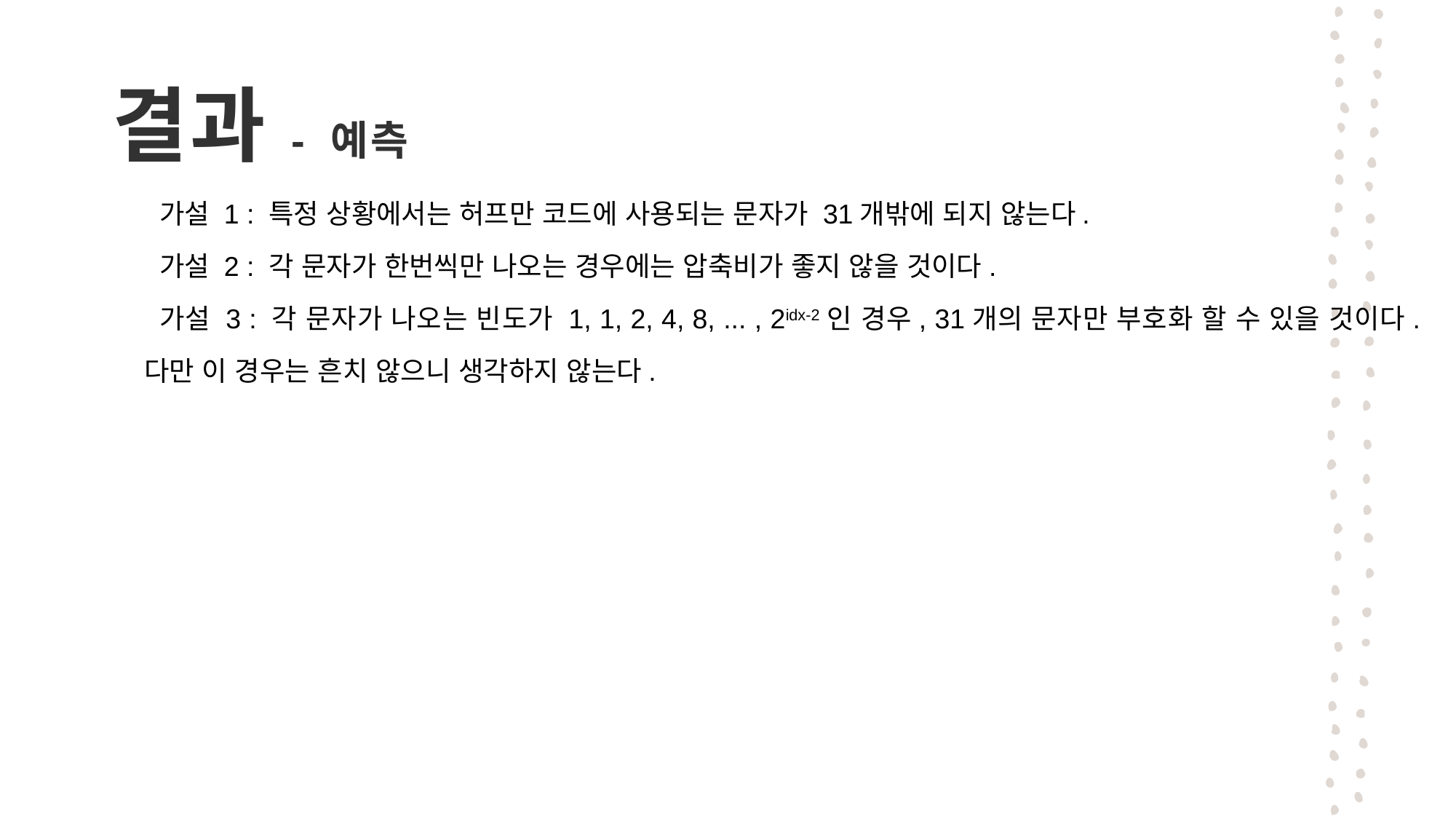

# 결과 - 예측
가설 1 : 특정 상황에서는 허프만 코드에 사용되는 문자가 31개밖에 되지 않는다.
가설 2 : 각 문자가 한번씩만 나오는 경우에는 압축비가 좋지 않을 것이다.
가설 3 : 각 문자가 나오는 빈도가 1, 1, 2, 4, 8, ... , 2idx-2인 경우, 31개의 문자만 부호화 할 수 있을 것이다. 다만 이 경우는 흔치 않으니 생각하지 않는다.